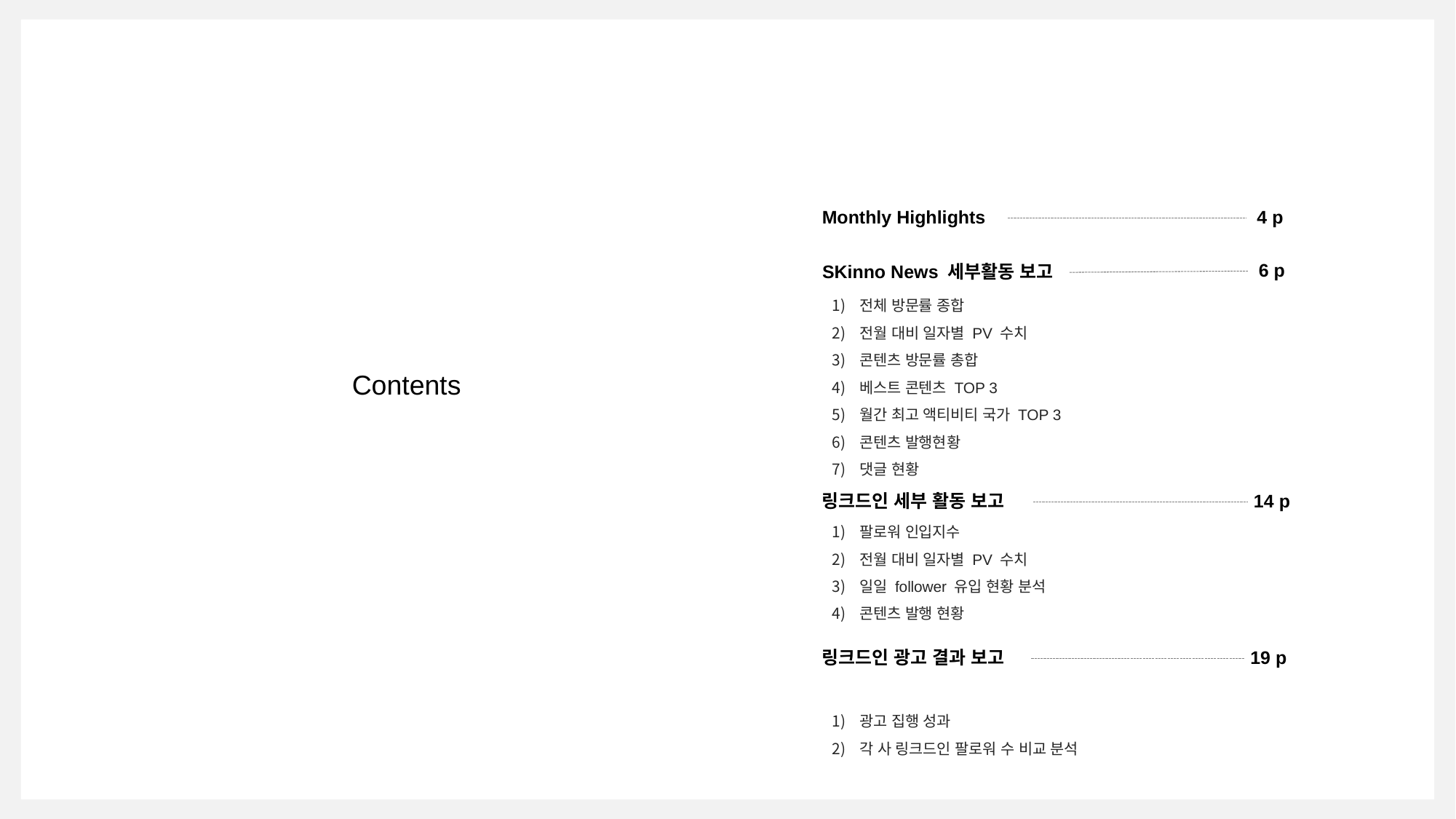

Monthly Highlights
4 p
6 p
SKinno News 세부활동 보고
전체 방문률 종합
전월 대비 일자별 PV 수치
콘텐츠 방문률 총합
베스트 콘텐츠 TOP 3
월간 최고 액티비티 국가 TOP 3
콘텐츠 발행현황
댓글 현황
Contents
링크드인 세부 활동 보고
14 p
팔로워 인입지수
전월 대비 일자별 PV 수치
일일 follower 유입 현황 분석
콘텐츠 발행 현황
링크드인 광고 결과 보고
19 p
광고 집행 성과
각 사 링크드인 팔로워 수 비교 분석